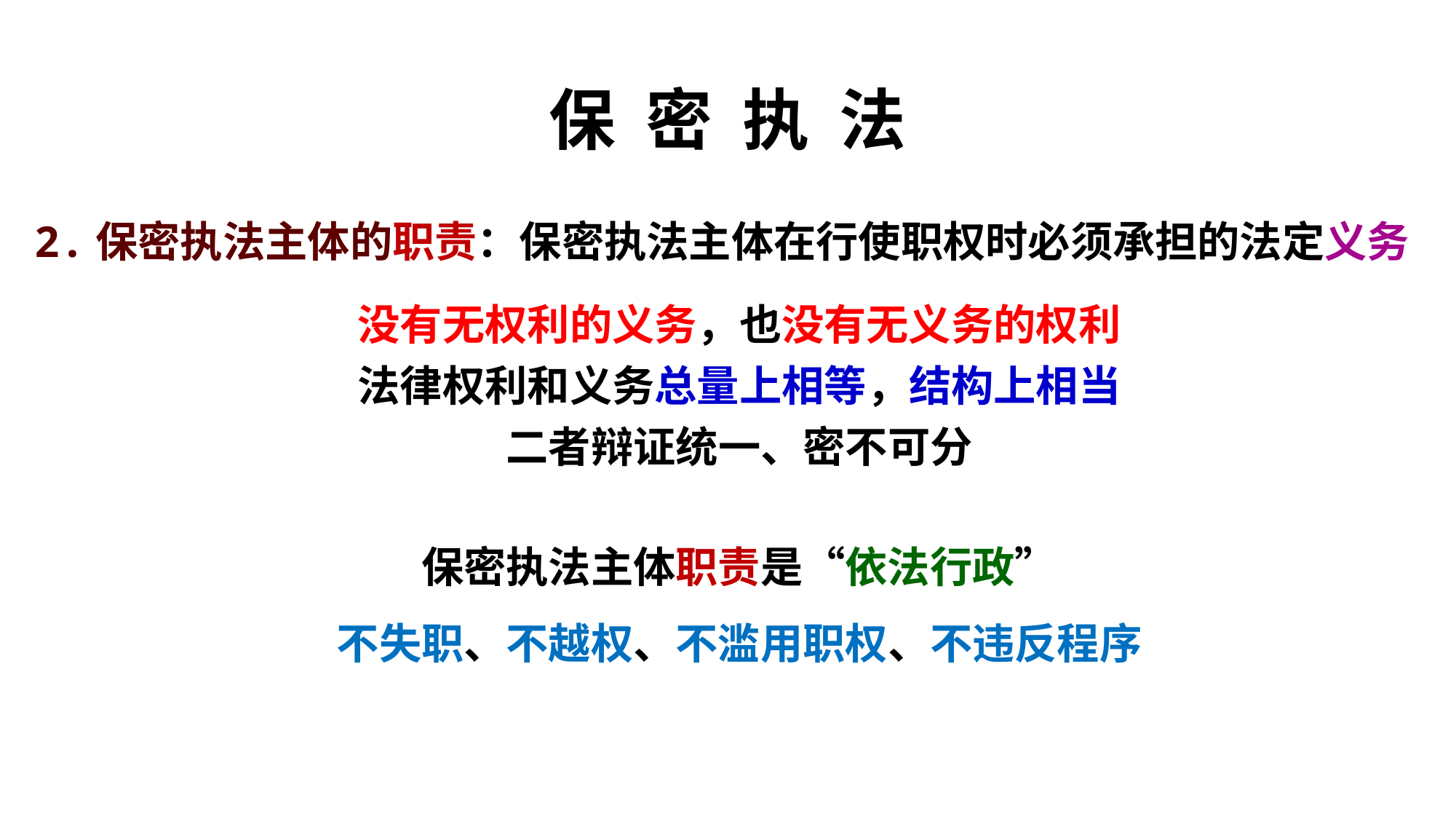

# 保  密  执  法
2.保密执法主体的职责：保密执法主体在行使职权时必须承担的法定义务

没有无权利的义务，也没有无义务的权利
法律权利和义务总量上相等，结构上相当
二者辩证统一、密不可分

保密执法主体职责是“依法行政”
不失职、不越权、不滥用职权、不违反程序